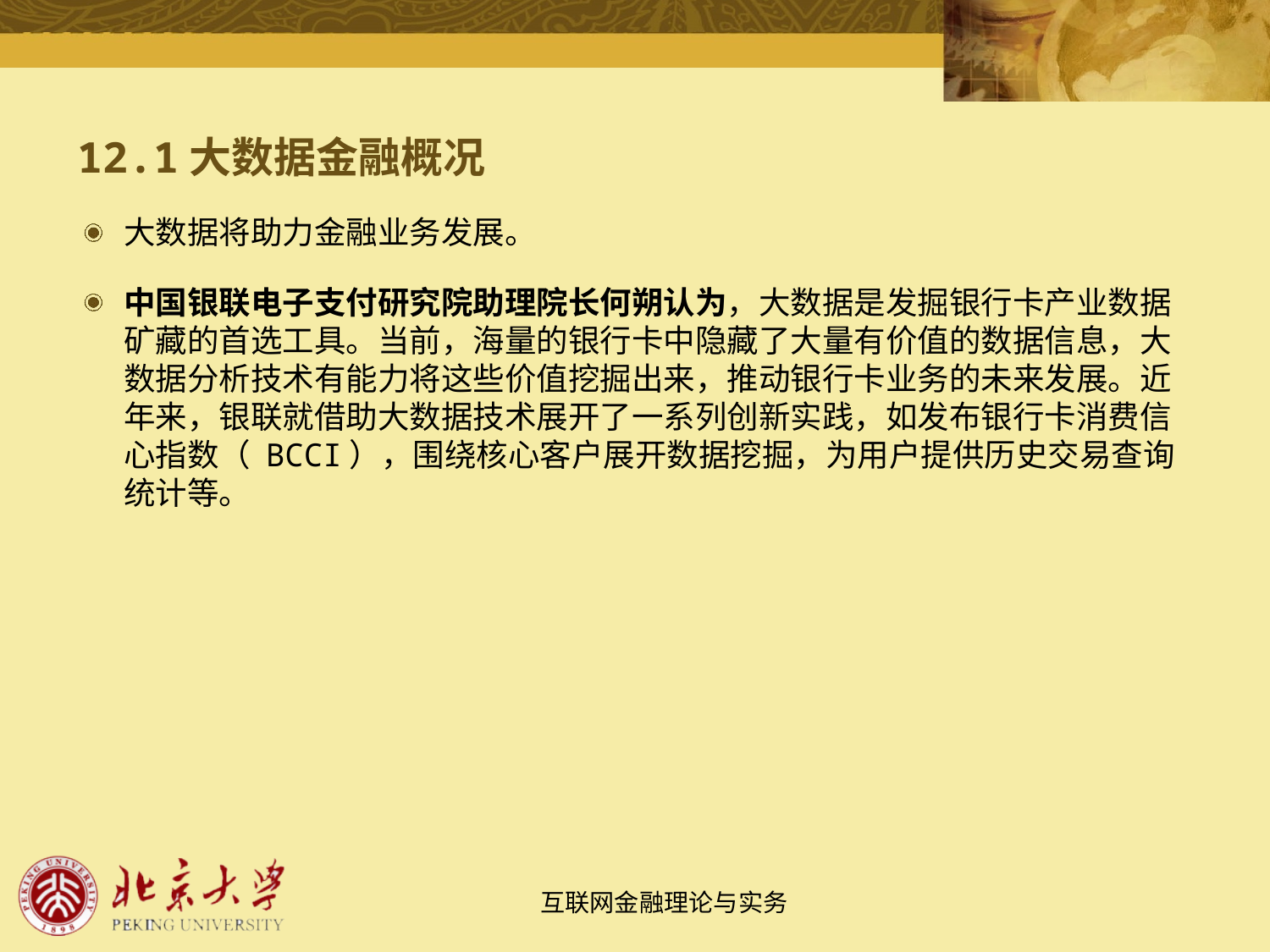

# 12.1大数据金融概况
大数据将助力金融业务发展。
中国银联电子支付研究院助理院长何朔认为，大数据是发掘银行卡产业数据矿藏的首选工具。当前，海量的银行卡中隐藏了大量有价值的数据信息，大数据分析技术有能力将这些价值挖掘出来，推动银行卡业务的未来发展。近年来，银联就借助大数据技术展开了一系列创新实践，如发布银行卡消费信心指数（ BCCI），围绕核心客户展开数据挖掘，为用户提供历史交易查询统计等。
12